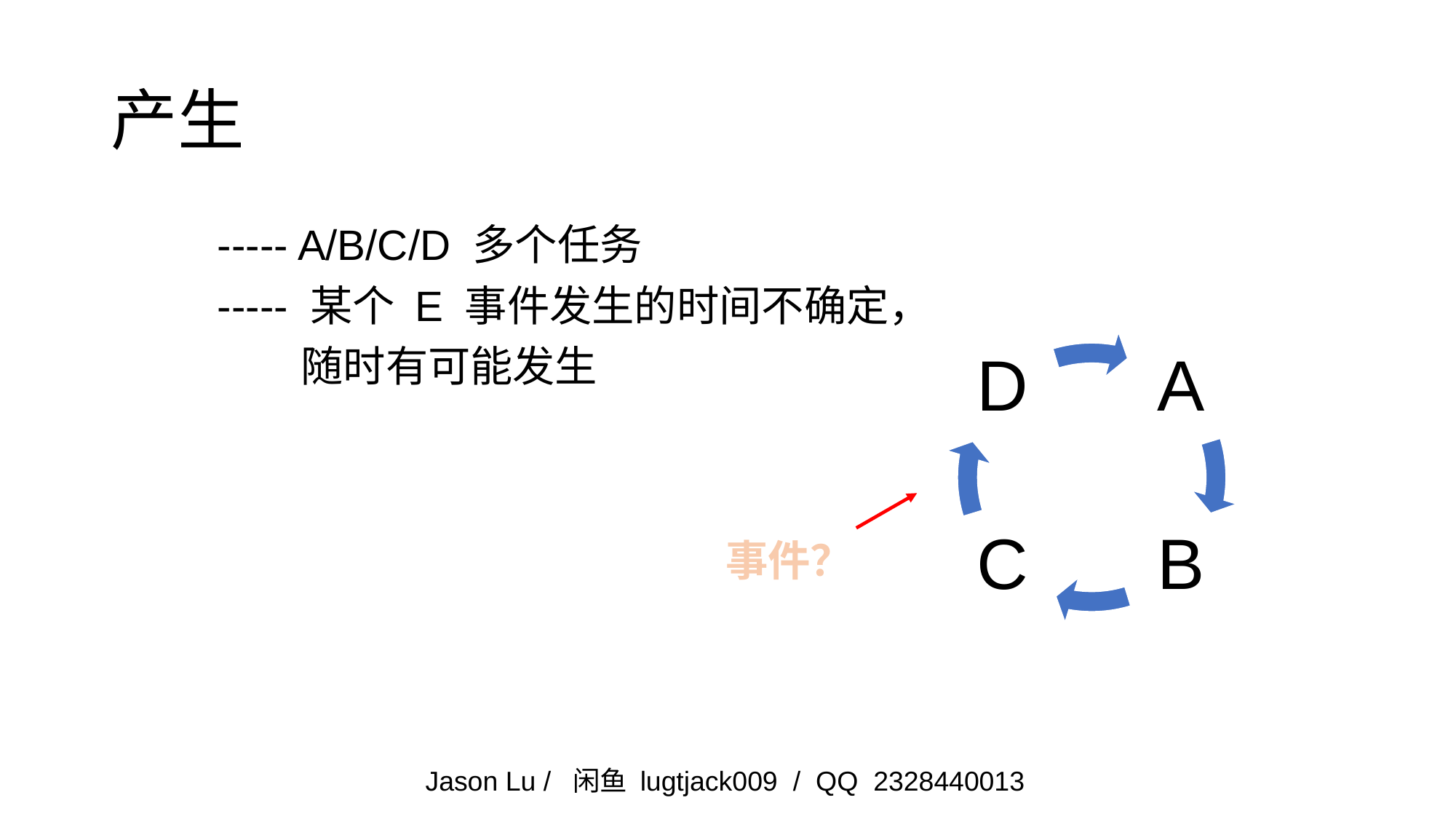

# 产生
         ----- A/B/C/D 多个任务
         ----- 某个 E 事件发生的时间不确定，
                   随时有可能发生
A
B
C
D
事件？